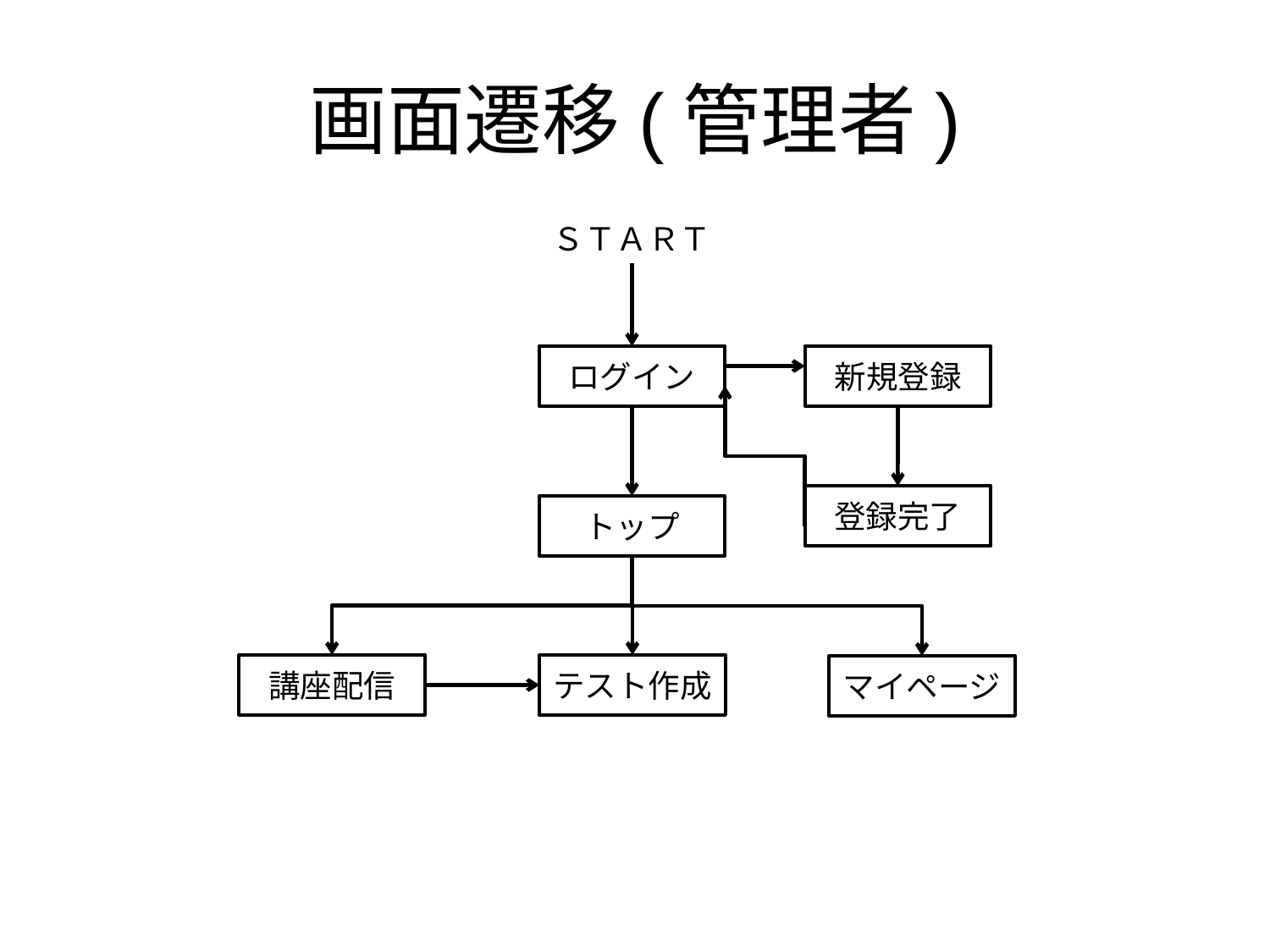

# 画面遷移(管理者)
ＳＴＡＲＴ
ログイン
新規登録
登録完了
トップ
講座配信
テスト作成
マイページ